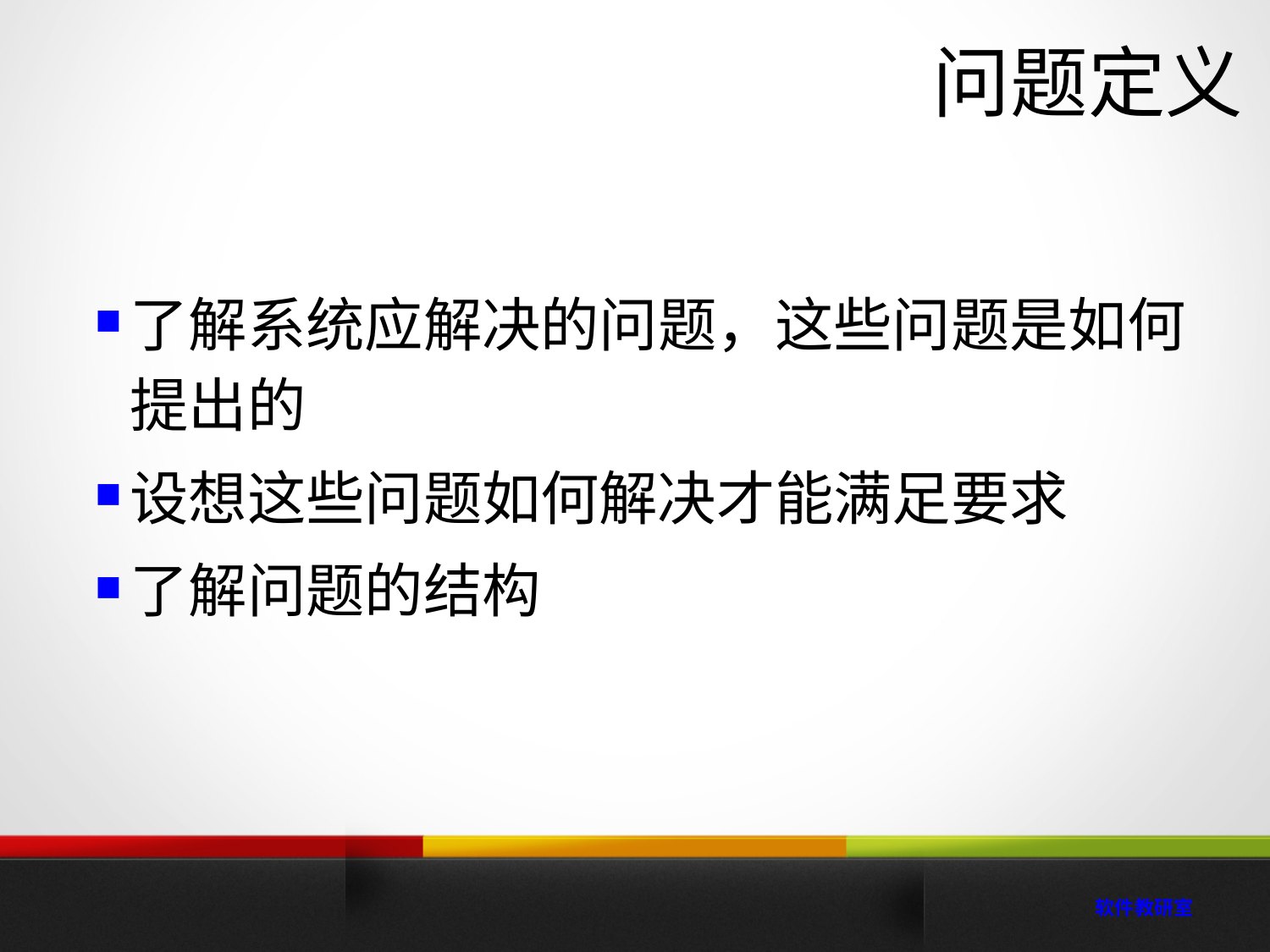

# 问题定义
了解系统应解决的问题，这些问题是如何提出的
设想这些问题如何解决才能满足要求
了解问题的结构
                                     软件教研室